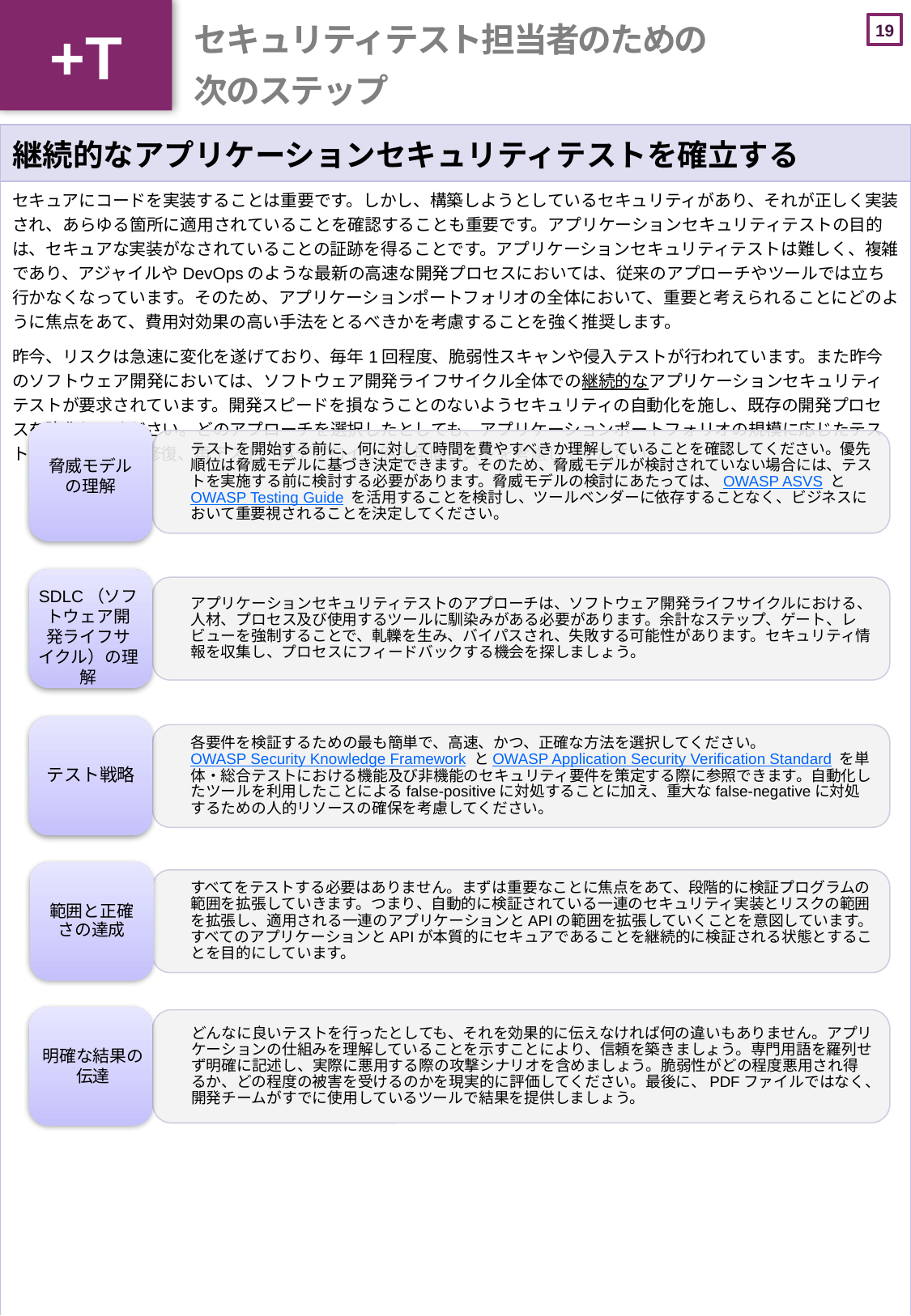

+T
# セキュリティテスト担当者のための 次のステップ
| 継続的なアプリケーションセキュリティテストを確立する |
| --- |
| セキュアにコードを実装することは重要です。しかし、構築しようとしているセキュリティがあり、それが正しく実装され、あらゆる箇所に適用されていることを確認することも重要です。アプリケーションセキュリティテストの目的は、セキュアな実装がなされていることの証跡を得ることです。アプリケーションセキュリティテストは難しく、複雑であり、アジャイルやDevOpsのような最新の高速な開発プロセスにおいては、従来のアプローチやツールでは立ち行かなくなっています。そのため、アプリケーションポートフォリオの全体において、重要と考えられることにどのように焦点をあて、費用対効果の高い手法をとるべきかを考慮することを強く推奨します。 昨今、リスクは急速に変化を遂げており、毎年1回程度、脆弱性スキャンや侵入テストが行われています。また昨今のソフトウェア開発においては、ソフトウェア開発ライフサイクル全体での継続的なアプリケーションセキュリティテストが要求されています。開発スピードを損なうことのないようセキュリティの自動化を施し、既存の開発プロセスを強化してください。どのアプローチを選択したとしても、アプリケーションポートフォリオの規模に応じたテスト、トリアージ、修復、再テスト、再デプロイに係る年間コストを考慮してください。 |

テストを開始する前に、何に対して時間を費やすべきか理解していることを確認してください。優先順位は脅威モデルに基づき決定できます。そのため、脅威モデルが検討されていない場合には、テストを実施する前に検討する必要があります。脅威モデルの検討にあたっては、OWASP ASVS と OWASP Testing Guide を活用することを検討し、ツールベンダーに依存することなく、ビジネスにおいて重要視されることを決定してください。

アプリケーションセキュリティテストのアプローチは、ソフトウェア開発ライフサイクルにおける、人材、プロセス及び使用するツールに馴染みがある必要があります。余計なステップ、ゲート、レビューを強制することで、軋轢を生み、バイパスされ、失敗する可能性があります。セキュリティ情報を収集し、プロセスにフィードバックする機会を探しましょう。
テスト戦略
各要件を検証するための最も簡単で、高速、かつ、正確な方法を選択してください。OWASP Security Knowledge Framework とOWASP Application Security Verification Standard を単体・総合テストにおける機能及び非機能のセキュリティ要件を策定する際に参照できます。自動化したツールを利用したことによるfalse-positiveに対処することに加え、重大なfalse-negativeに対処するための人的リソースの確保を考慮してください。
範囲と正確さの達成
すべてをテストする必要はありません。まずは重要なことに焦点をあて、段階的に検証プログラムの範囲を拡張していきます。つまり、自動的に検証されている一連のセキュリティ実装とリスクの範囲を拡張し、適用される一連のアプリケーションとAPIの範囲を拡張していくことを意図しています。すべてのアプリケーションとAPIが本質的にセキュアであることを継続的に検証される状態とすることを目的にしています。

どんなに良いテストを行ったとしても、それを効果的に伝えなければ何の違いもありません。アプリケーションの仕組みを理解していることを示すことにより、信頼を築きましょう。専門用語を羅列せず明確に記述し、実際に悪用する際の攻撃シナリオを含めましょう。脆弱性がどの程度悪用され得るか、どの程度の被害を受けるのかを現実的に評価してください。最後に、PDFファイルではなく、開発チームがすでに使用しているツールで結果を提供しましょう。
脅威モデルの理解
SDLC（ソフトウェア開発ライフサイクル）の理解
明確な結果の
伝達